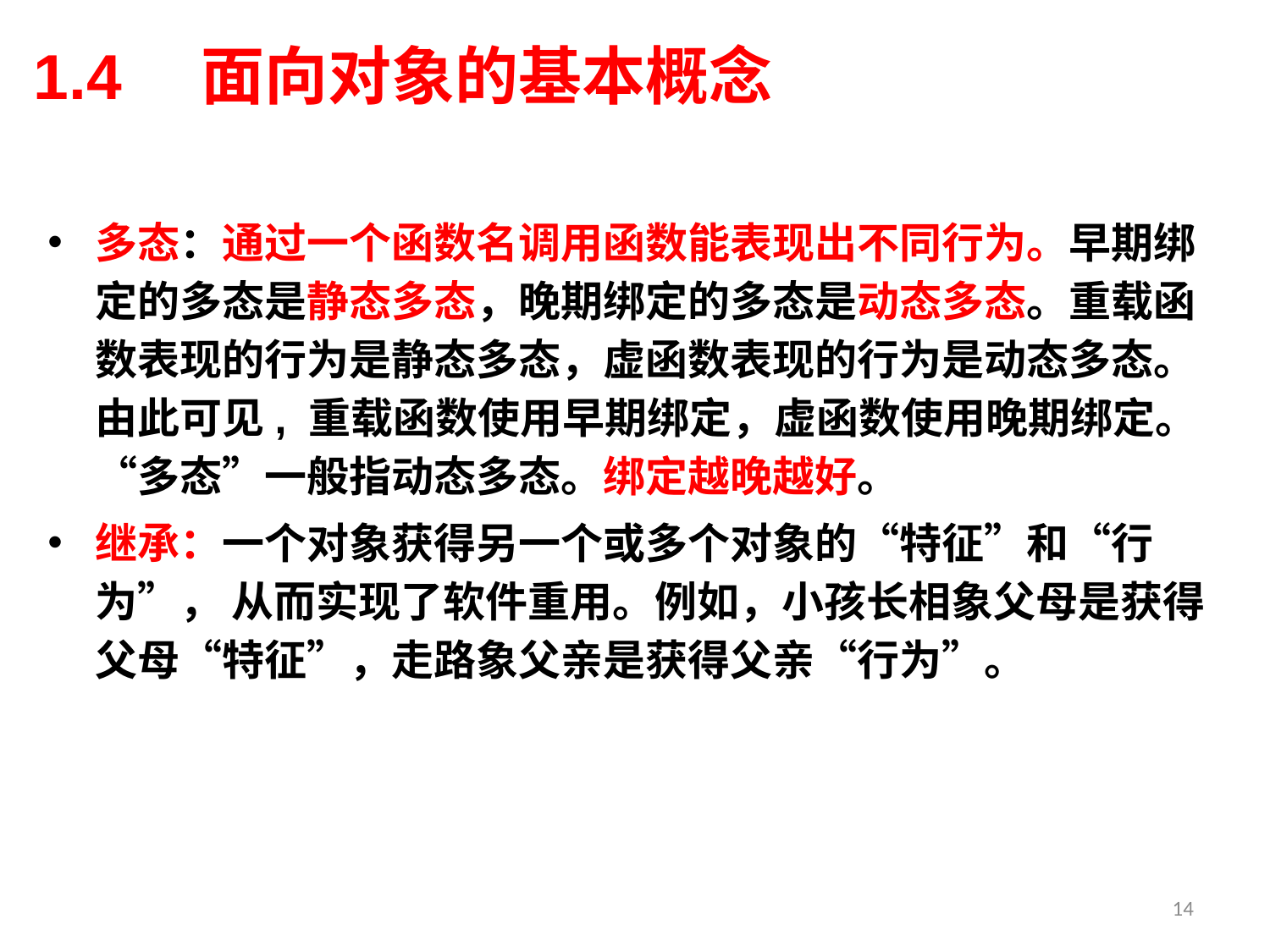

# 1.4　面向对象的基本概念
多态：通过一个函数名调用函数能表现出不同行为。早期绑定的多态是静态多态，晚期绑定的多态是动态多态。重载函数表现的行为是静态多态，虚函数表现的行为是动态多态。由此可见, 重载函数使用早期绑定，虚函数使用晚期绑定。“多态”一般指动态多态。绑定越晚越好。
继承：一个对象获得另一个或多个对象的“特征”和“行为”， 从而实现了软件重用。例如，小孩长相象父母是获得父母“特征”，走路象父亲是获得父亲“行为”。

14